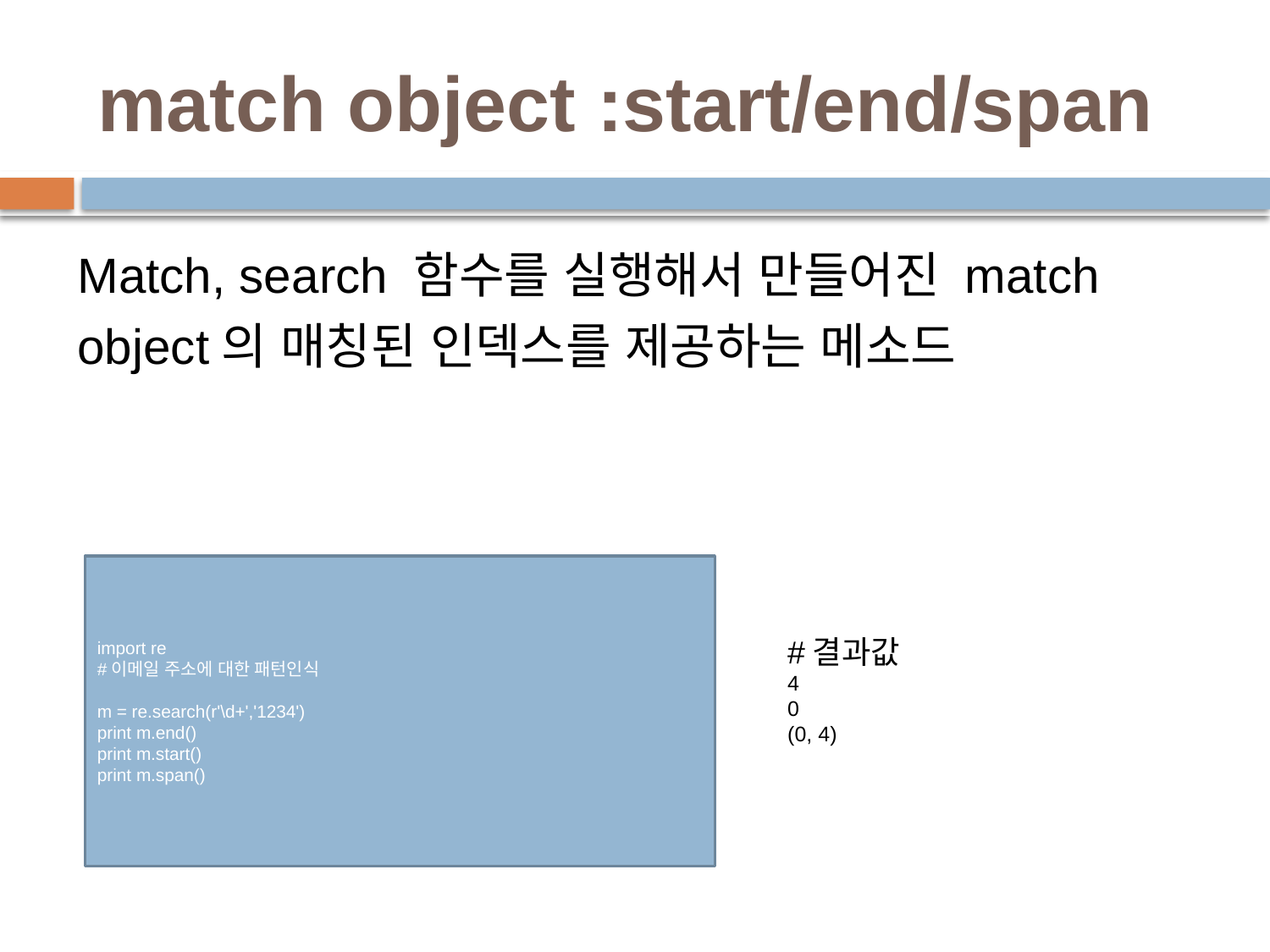

# match object :start/end/span
Match, search 함수를 실행해서 만들어진 match object의 매칭된 인덱스를 제공하는 메소드
import re
#이메일 주소에 대한 패턴인식

m = re.search(r'\d+','1234')
print m.end()
print m.start()
print m.span()
#결과값
4
0
(0, 4)